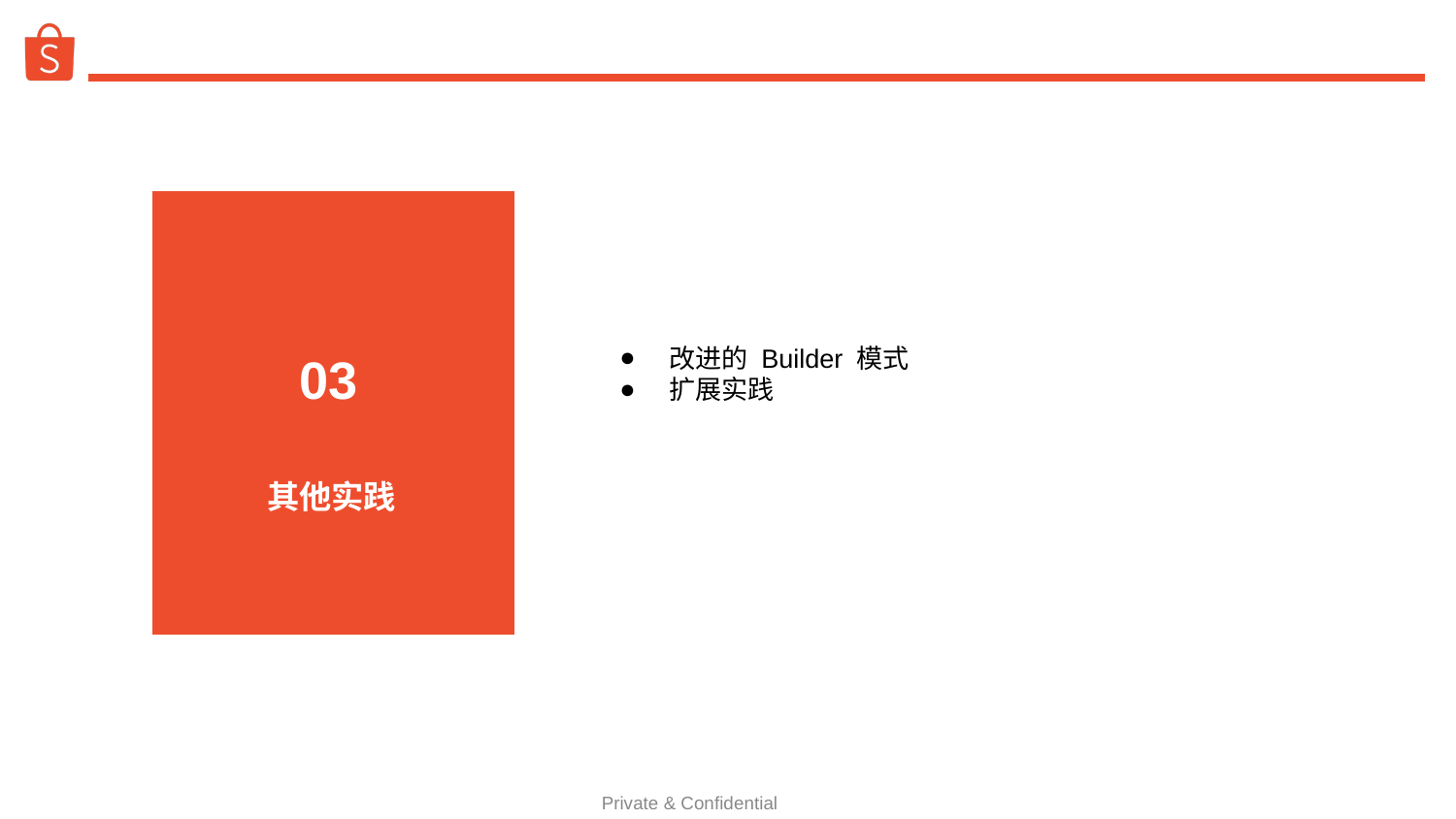

改进的 Builder 模式
扩展实践
 03

简介
其他实践
Private & Confidential